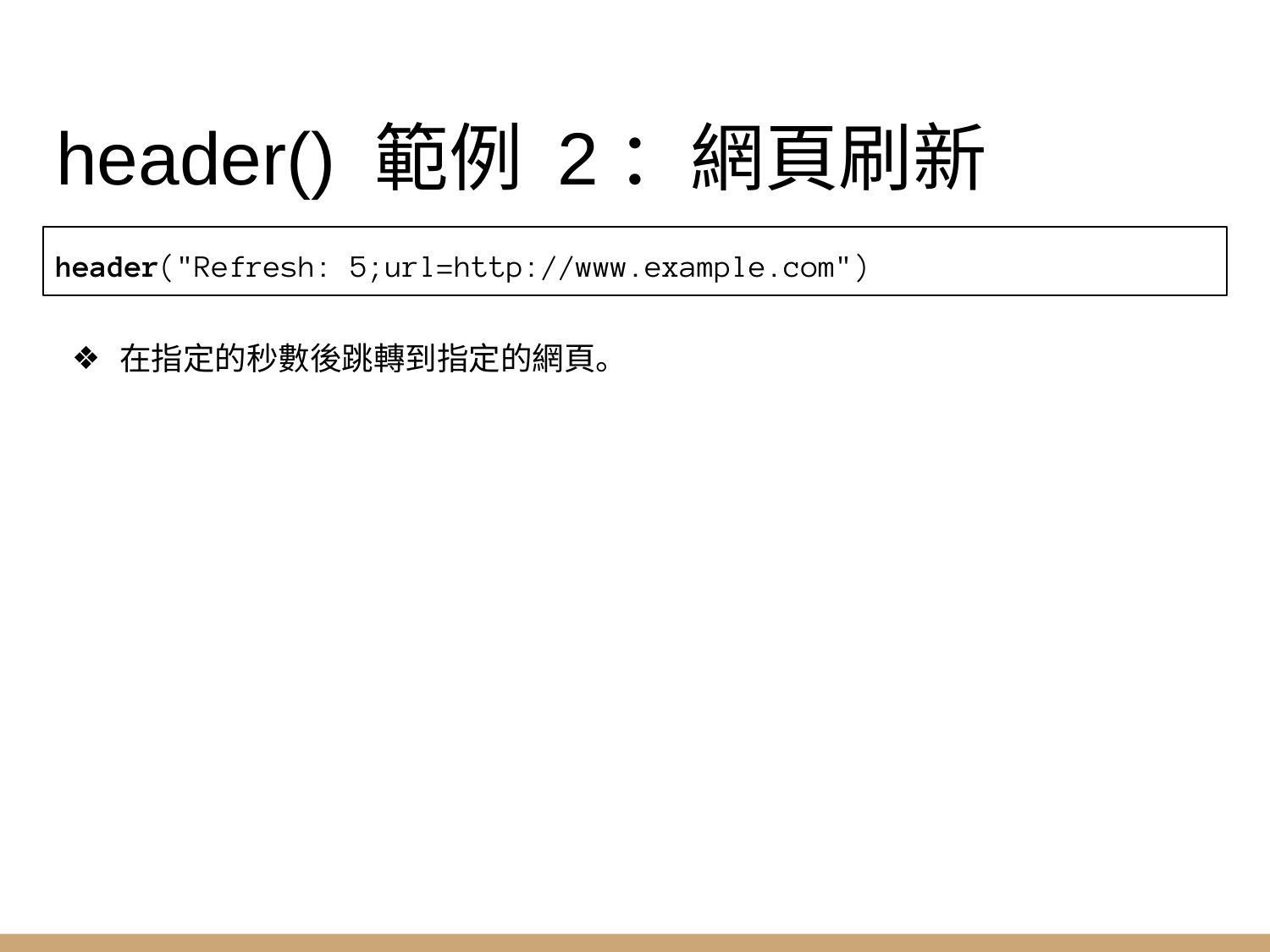

# header() 範例 2：網頁刷新
header("Refresh: 5;url=http://www.example.com")
在指定的秒數後跳轉到指定的網頁。